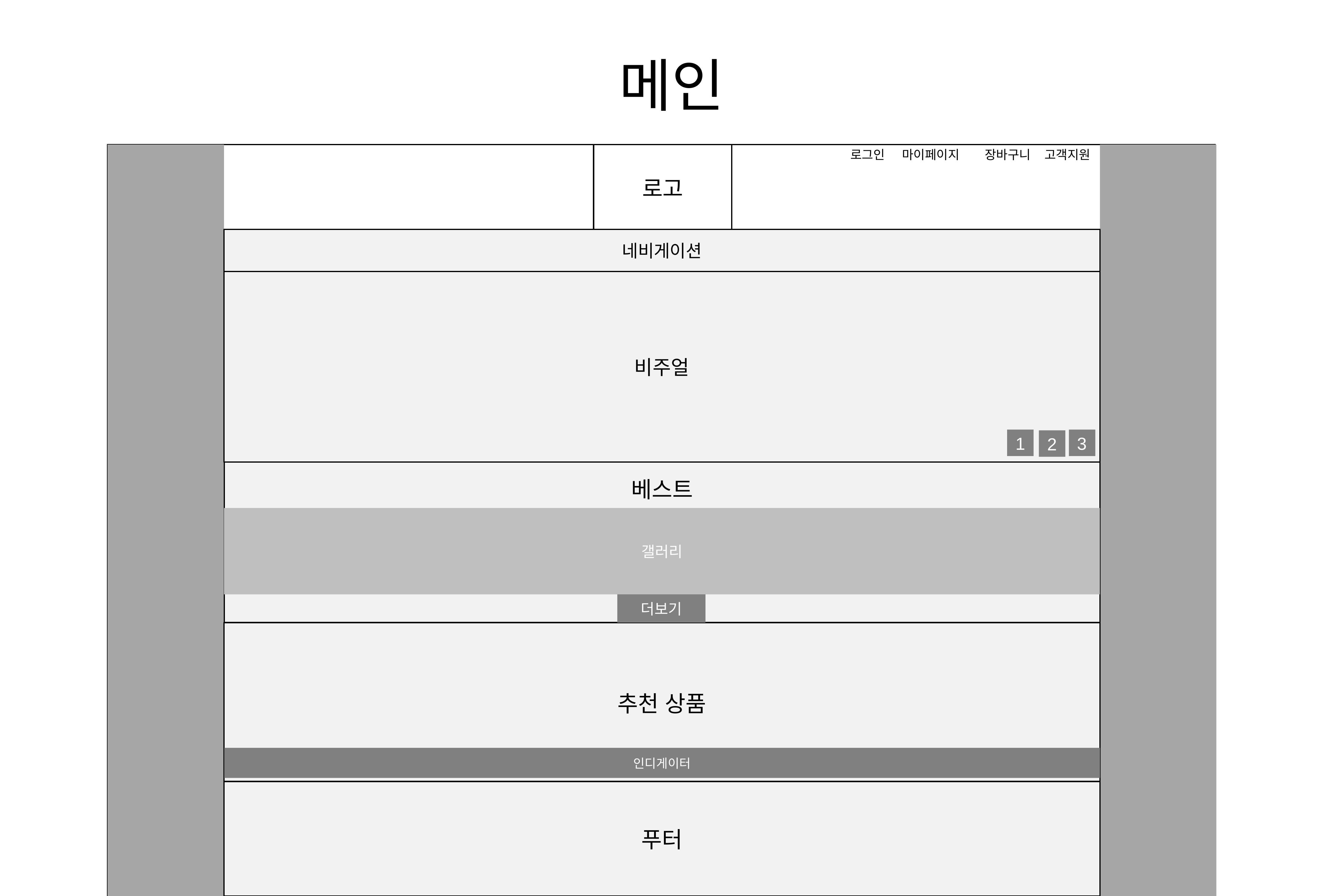

# 메인

로고
로그인	  마이페이지	장바구니    고객지원

네비게이션
비주얼
1
3
2
베스트

갤러리
더보기
추천 상품
인디게이터
푸터